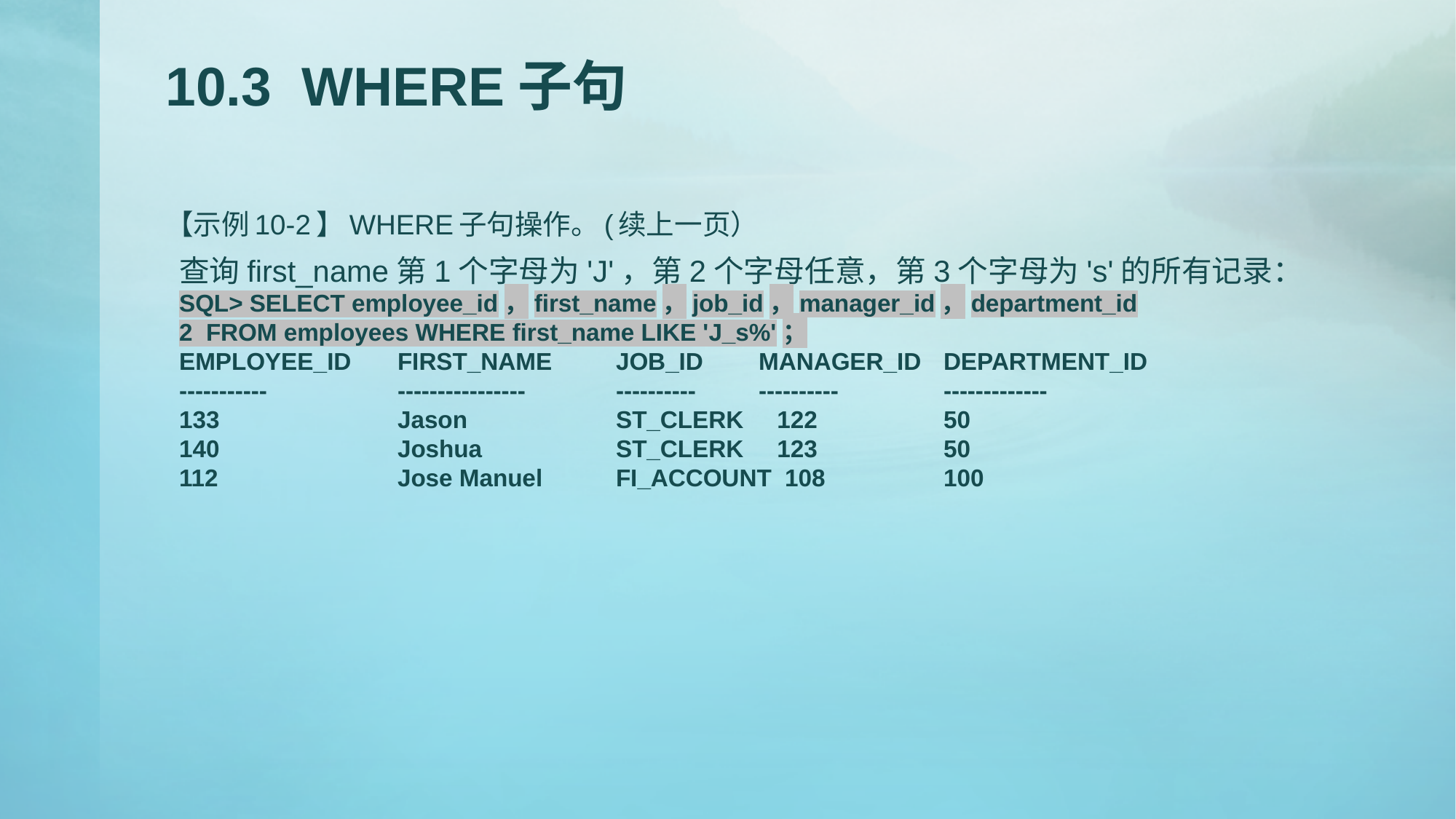

# 10.3  WHERE子句
【示例10-2】WHERE子句操作。(续上一页）
查询first_name第1个字母为'J'，第2个字母任意，第3个字母为's'的所有记录：
SQL> SELECT employee_id，first_name，job_id，manager_id，department_id
2  FROM employees WHERE first_name LIKE 'J_s%'；
EMPLOYEE_ID	FIRST_NAME	JOB_ID	     MANAGER_ID	DEPARTMENT_ID
-----------		----------------	----------	     ----------	-------------
133		Jason		ST_CLERK     122		50
140		Joshua		ST_CLERK     123		50
112		Jose Manuel	FI_ACCOUNT  108		100